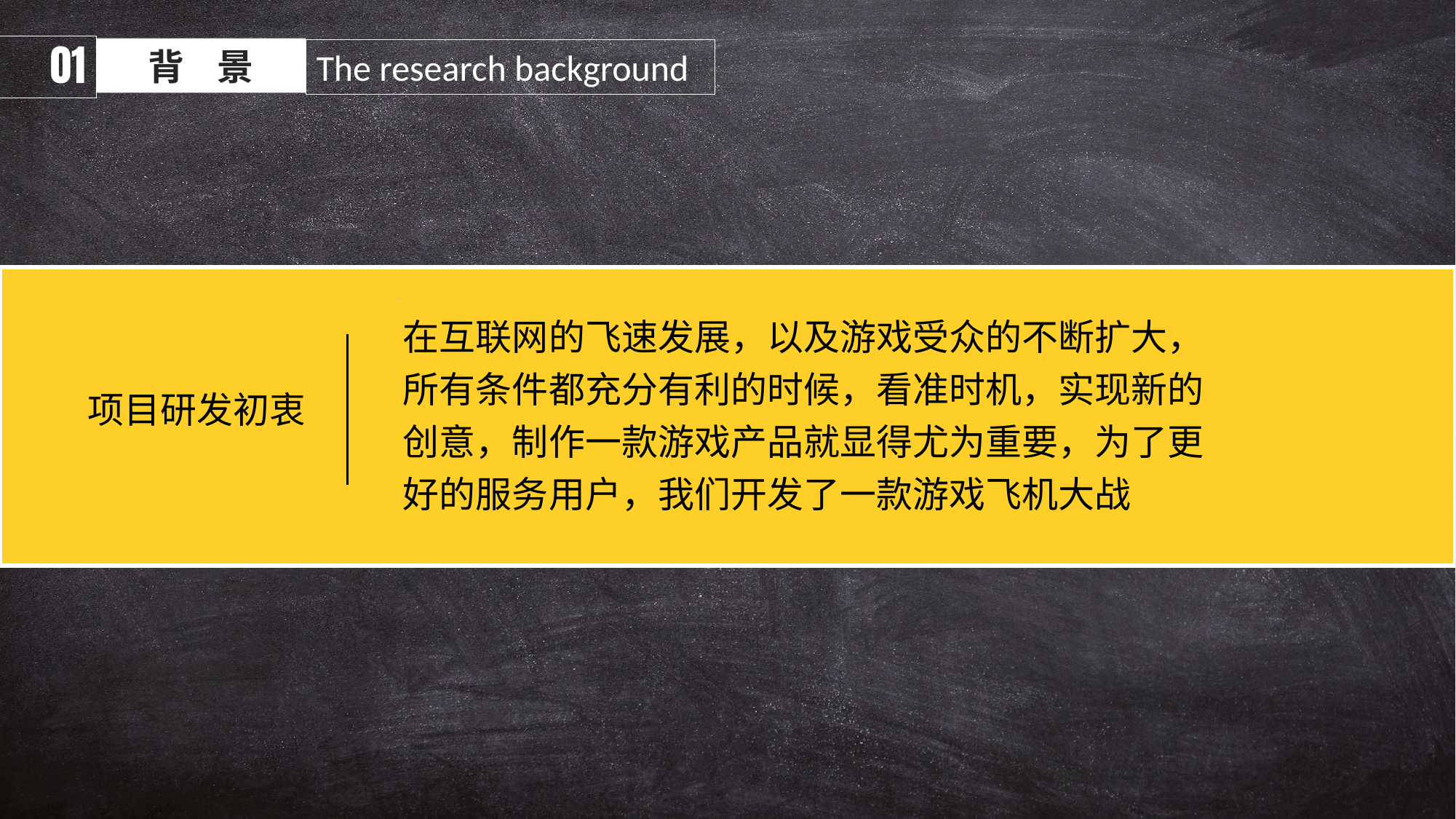

01
背    景
The research background

在互联网的飞速发展，以及游戏受众的不断扩大，所有条件都充分有利的时候，看准时机，实现新的创意，制作一款游戏产品就显得尤为重要，为了更好的服务用户，我们开发了一款游戏飞机大战
项目研发初衷